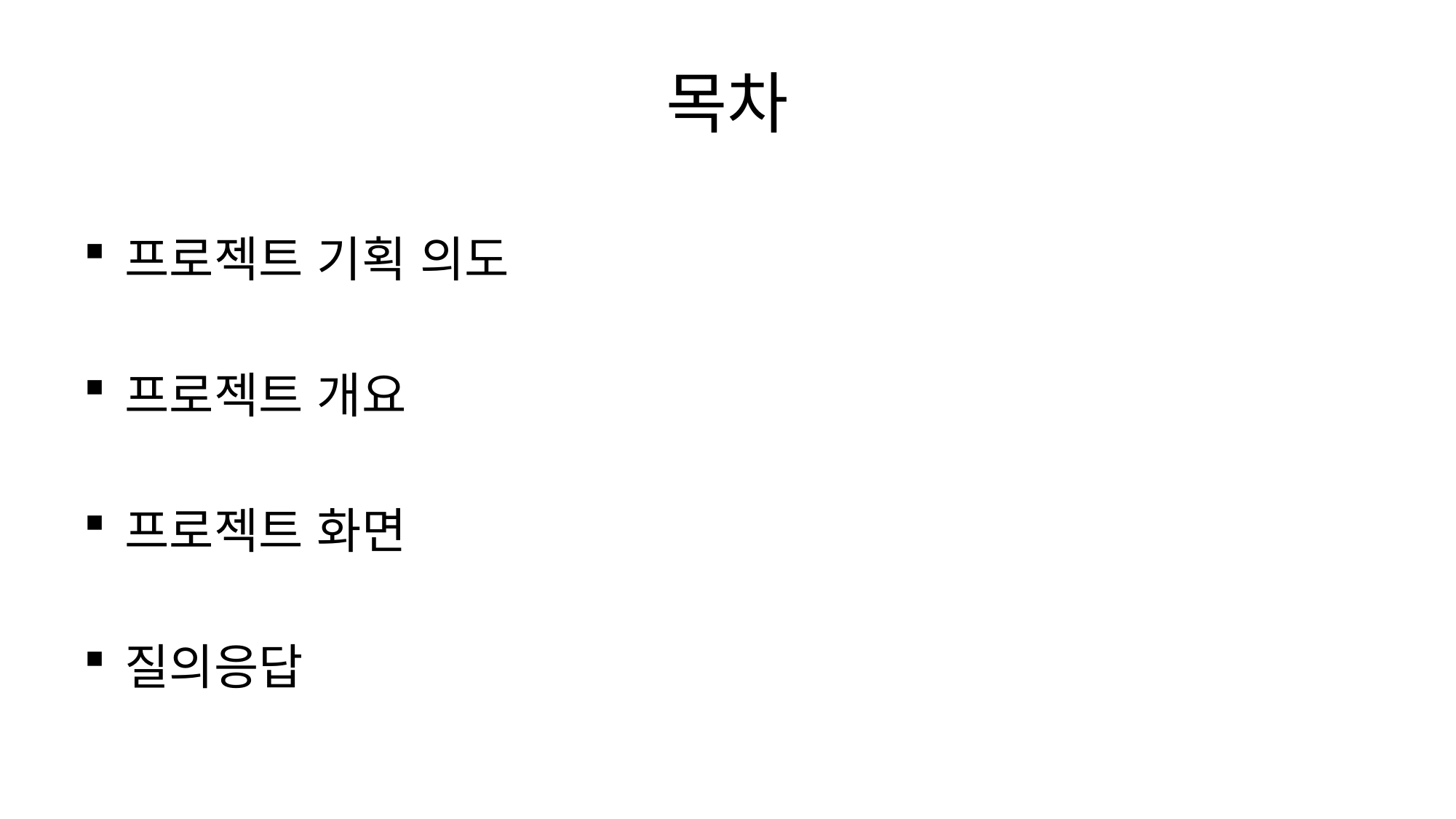

# 목차
프로젝트 기획 의도

프로젝트 개요

프로젝트 화면

질의응답